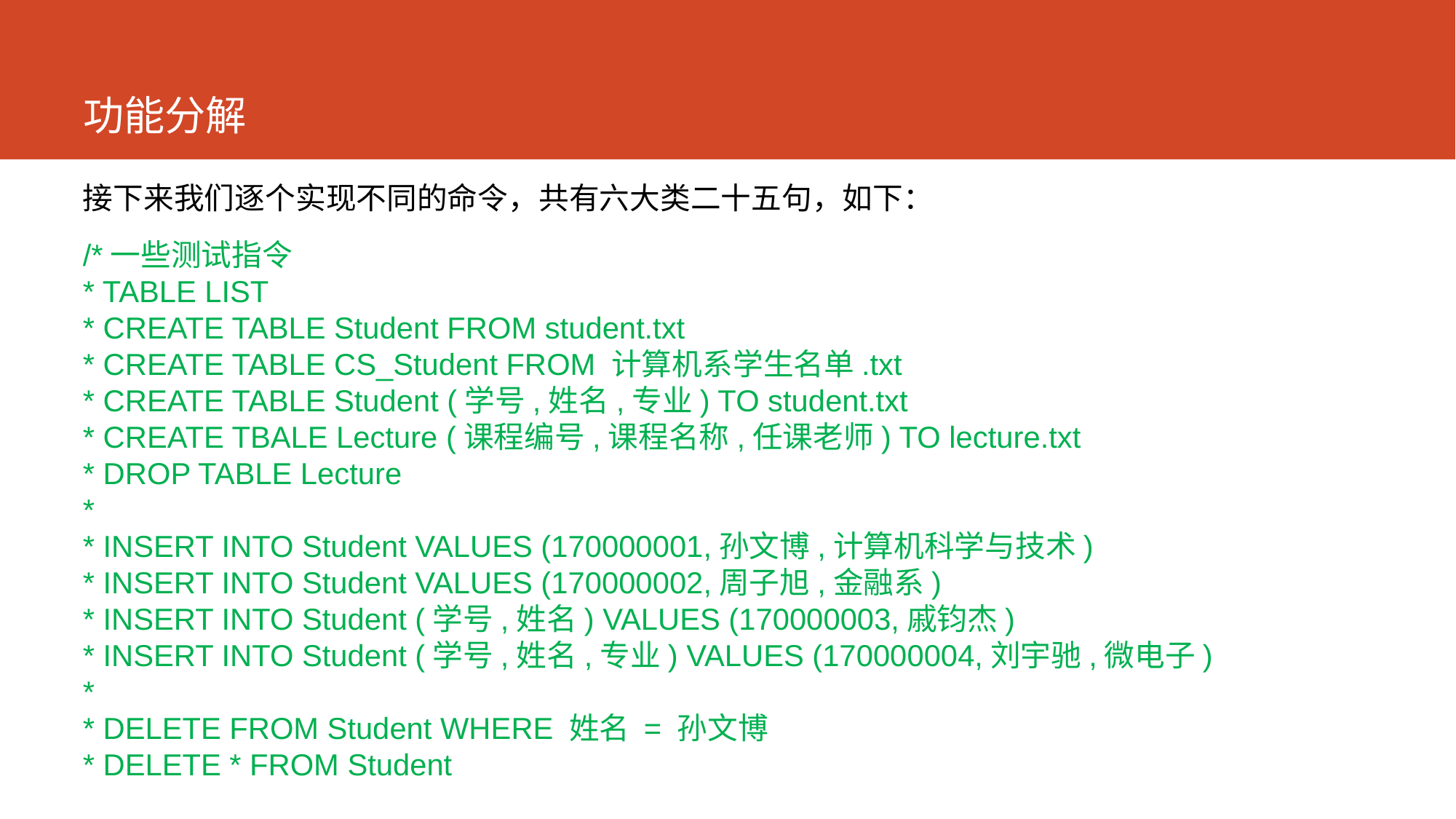

# 功能分解
接下来我们逐个实现不同的命令，共有六大类二十五句，如下：
/*一些测试指令
* TABLE LIST
* CREATE TABLE Student FROM student.txt
* CREATE TABLE CS_Student FROM 计算机系学生名单.txt
* CREATE TABLE Student (学号,姓名,专业) TO student.txt
* CREATE TBALE Lecture (课程编号,课程名称,任课老师) TO lecture.txt
* DROP TABLE Lecture
*
* INSERT INTO Student VALUES (170000001,孙文博,计算机科学与技术)
* INSERT INTO Student VALUES (170000002,周子旭,金融系)
* INSERT INTO Student (学号,姓名) VALUES (170000003,戚钧杰)
* INSERT INTO Student (学号,姓名,专业) VALUES (170000004,刘宇驰,微电子)
*
* DELETE FROM Student WHERE 姓名 = 孙文博
* DELETE * FROM Student